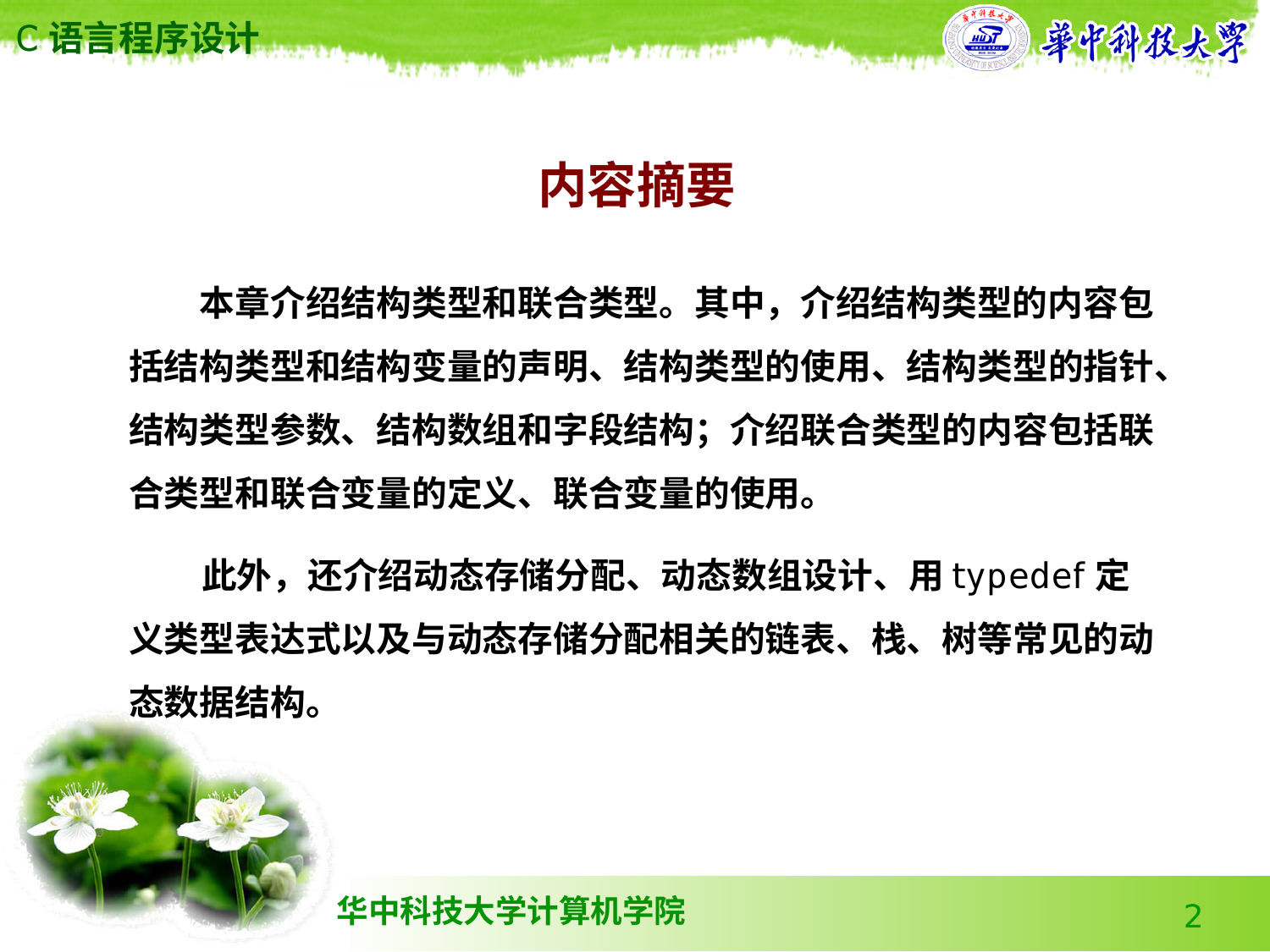

内容摘要
　　本章介绍结构类型和联合类型。其中，介绍结构类型的内容包括结构类型和结构变量的声明、结构类型的使用、结构类型的指针、结构类型参数、结构数组和字段结构；介绍联合类型的内容包括联合类型和联合变量的定义、联合变量的使用。
        此外，还介绍动态存储分配、动态数组设计、用typedef定义类型表达式以及与动态存储分配相关的链表、栈、树等常见的动态数据结构。
2